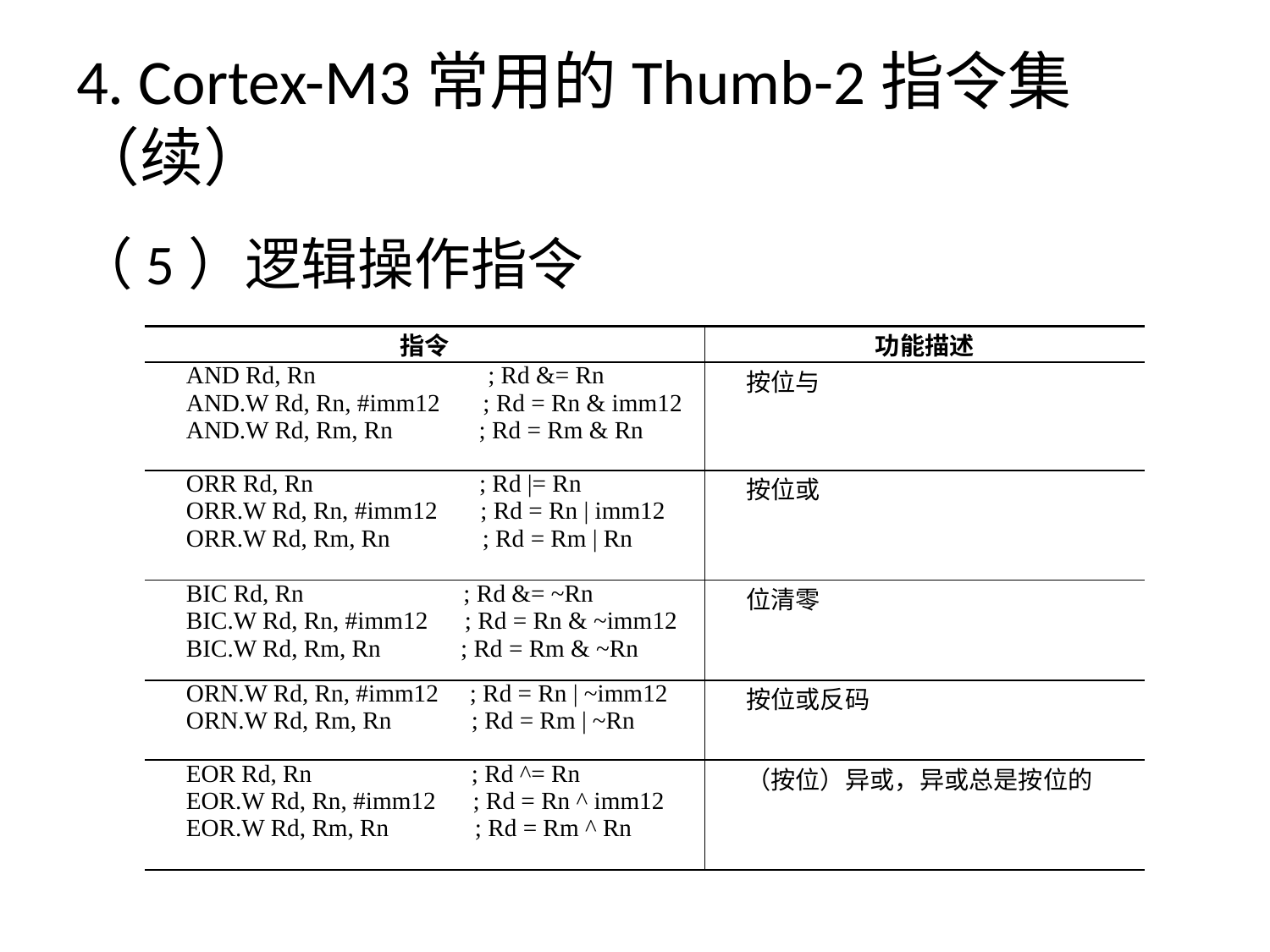

# 4. Cortex-M3常用的Thumb-2指令集（续）
（5）逻辑操作指令

| 指令 | 功能描述 |
| --- | --- |
| AND Rd, Rn ; Rd &= Rn AND.W Rd, Rn, #imm12 ; Rd = Rn & imm12 AND.W Rd, Rm, Rn ; Rd = Rm & Rn | 按位与 |
| ORR Rd, Rn ; Rd |= Rn ORR.W Rd, Rn, #imm12 ; Rd = Rn | imm12 ORR.W Rd, Rm, Rn ; Rd = Rm | Rn | 按位或 |
| BIC Rd, Rn ; Rd &= ~Rn BIC.W Rd, Rn, #imm12 ; Rd = Rn & ~imm12 BIC.W Rd, Rm, Rn ; Rd = Rm & ~Rn | 位清零 |
| ORN.W Rd, Rn, #imm12 ; Rd = Rn | ~imm12 ORN.W Rd, Rm, Rn ; Rd = Rm | ~Rn | 按位或反码 |
| EOR Rd, Rn ; Rd ^= Rn EOR.W Rd, Rn, #imm12 ; Rd = Rn ^ imm12 EOR.W Rd, Rm, Rn ; Rd = Rm ^ Rn | （按位）异或，异或总是按位的 |